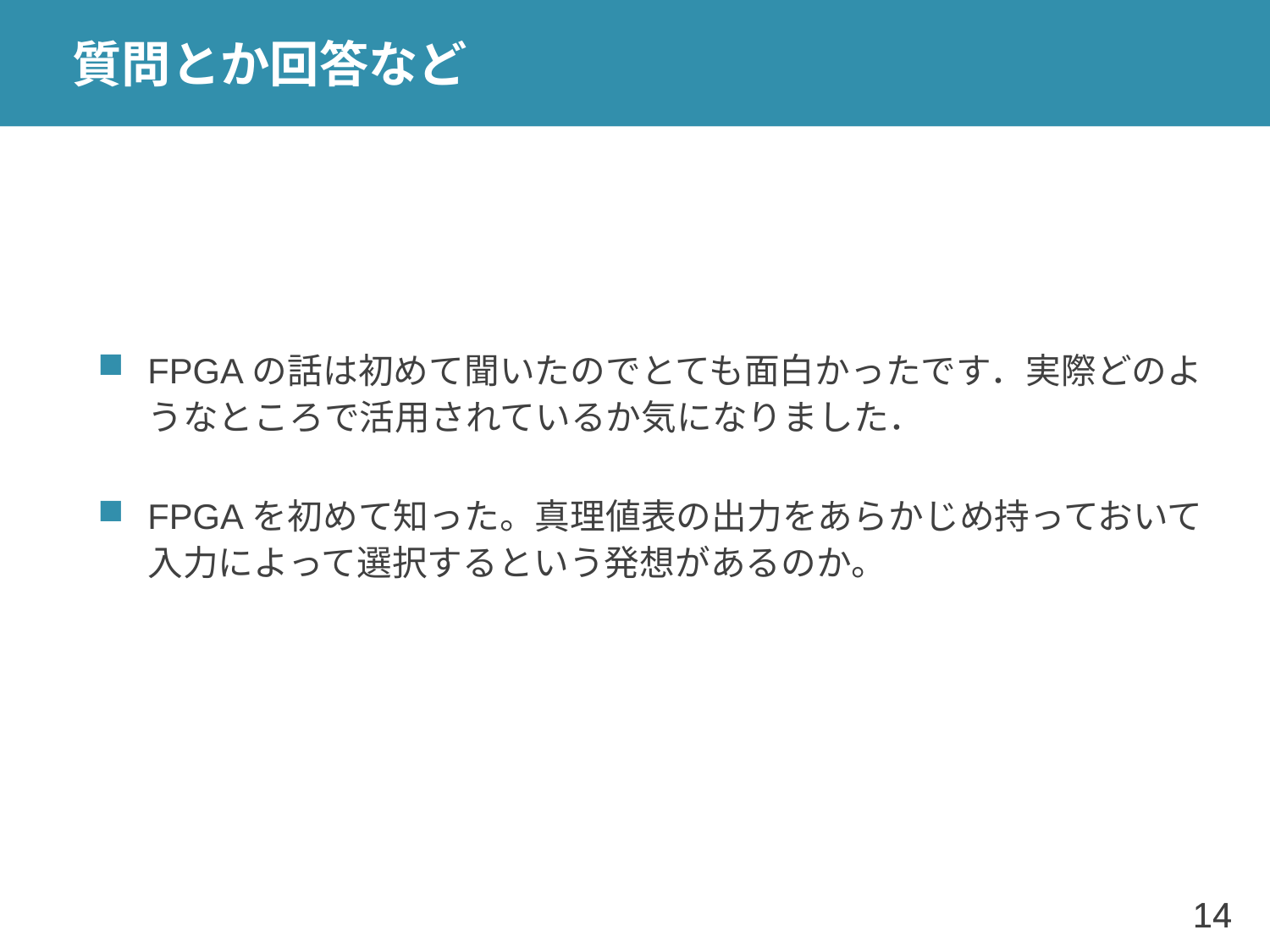

# 質問とか回答など
FPGAの話は初めて聞いたのでとても面白かったです．実際どのようなところで活用されているか気になりました．
FPGAを初めて知った。真理値表の出力をあらかじめ持っておいて入力によって選択するという発想があるのか。